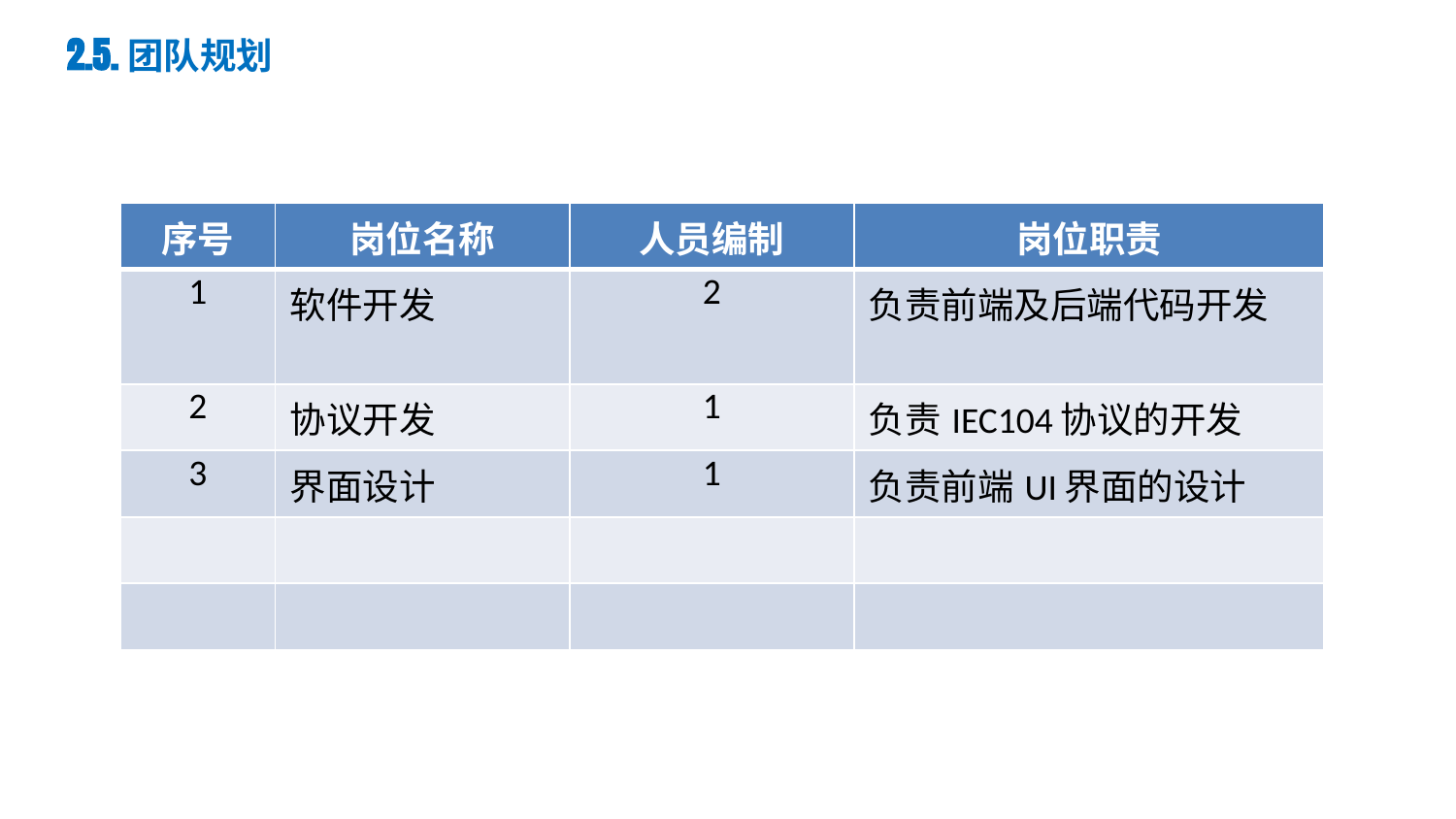

目 录
2.5.团队规划
| 序号 | 岗位名称 | 人员编制 | 岗位职责 |
| --- | --- | --- | --- |
| 1 | 软件开发 | 2 | 负责前端及后端代码开发 |
| 2 | 协议开发 | 1 | 负责IEC104协议的开发 |
| 3 | 界面设计 | 1 | 负责前端UI界面的设计 |
|  |  |  |  |
|  |  |  |  |